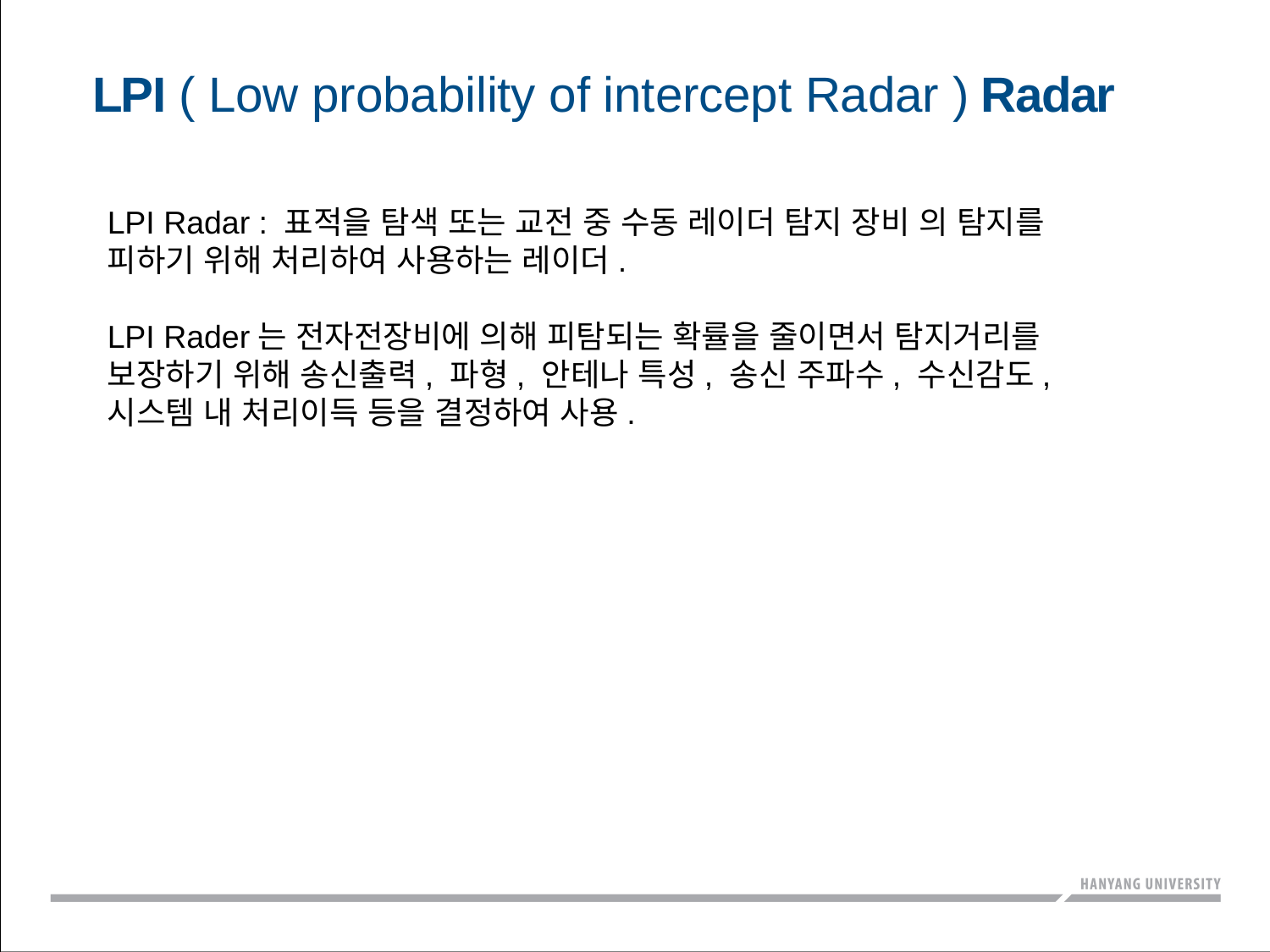

LPI ( Low probability of intercept Radar ) Radar
LPI Radar : 표적을 탐색 또는 교전 중 수동 레이더 탐지 장비 의 탐지를 피하기 위해 처리하여 사용하는 레이더.

LPI Rader는 전자전장비에 의해 피탐되는 확률을 줄이면서 탐지거리를 보장하기 위해 송신출력, 파형, 안테나 특성, 송신 주파수, 수신감도, 시스템 내 처리이득 등을 결정하여 사용.